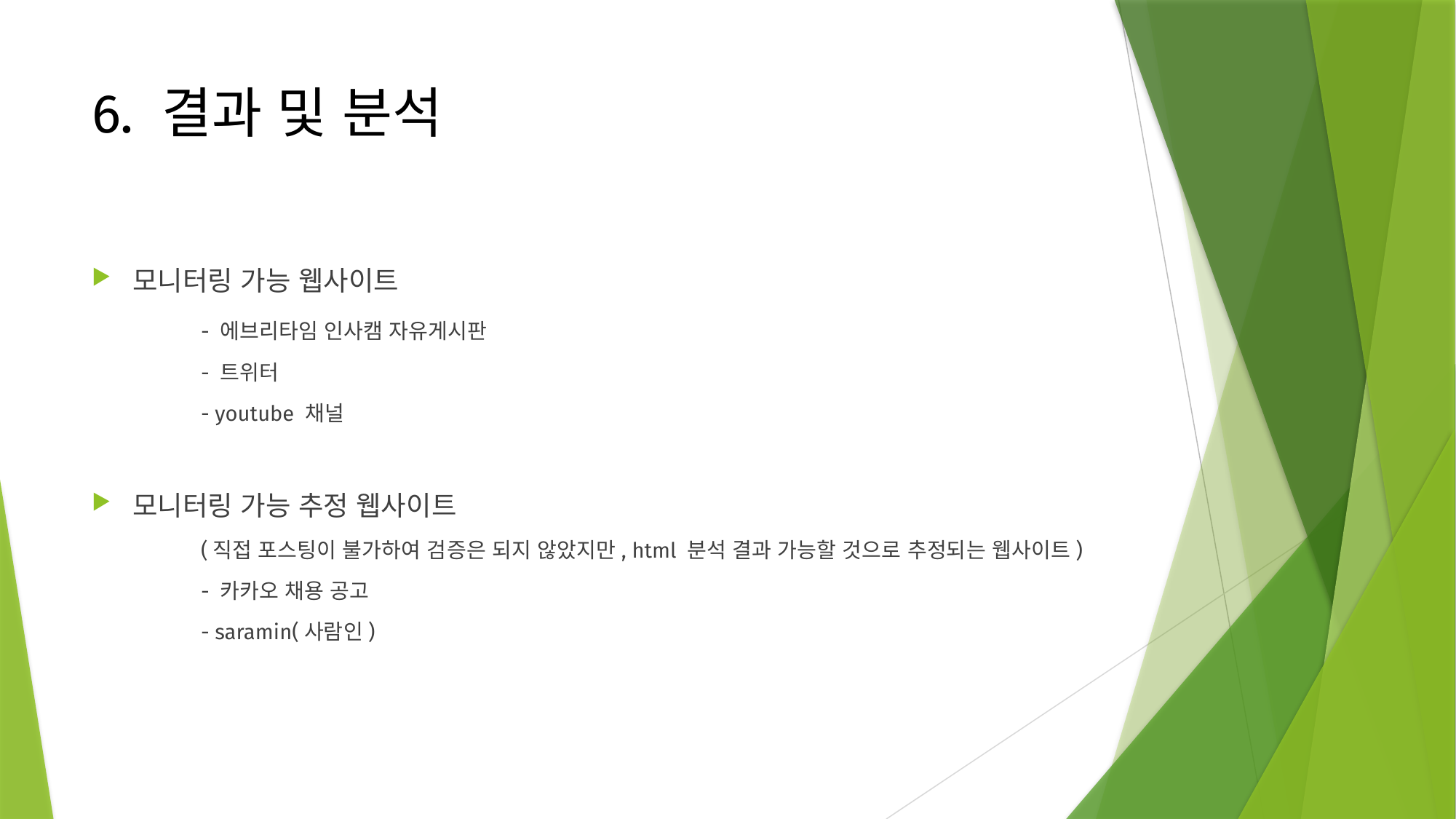

# 6. 결과 및 분석
모니터링 가능 웹사이트
	- 에브리타임 인사캠 자유게시판
	- 트위터
	- youtube 채널

모니터링 가능 추정 웹사이트
	(직접 포스팅이 불가하여 검증은 되지 않았지만, html 분석 결과 가능할 것으로 추정되는 웹사이트)
	- 카카오 채용 공고
	- saramin(사람인)